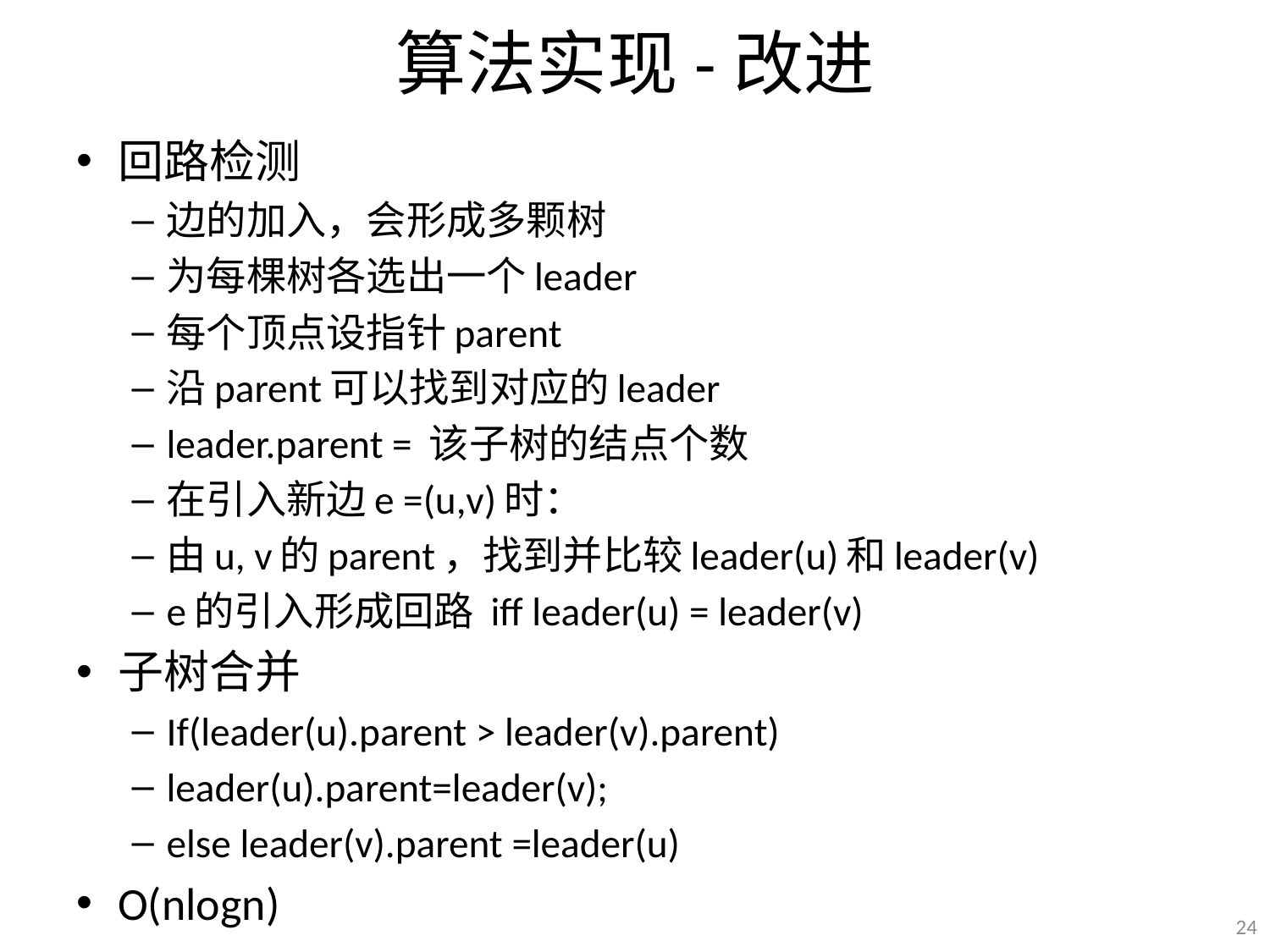

# 算法实现-改进
回路检测
边的加入，会形成多颗树
为每棵树各选出一个leader
每个顶点设指针parent
沿parent可以找到对应的leader
leader.parent = 该子树的结点个数
在引入新边e =(u,v)时：
由u, v的parent，找到并比较leader(u)和leader(v)
e的引入形成回路 iff leader(u) = leader(v)
子树合并
If(leader(u).parent > leader(v).parent)
leader(u).parent=leader(v);
else leader(v).parent =leader(u)
O(nlogn)
24